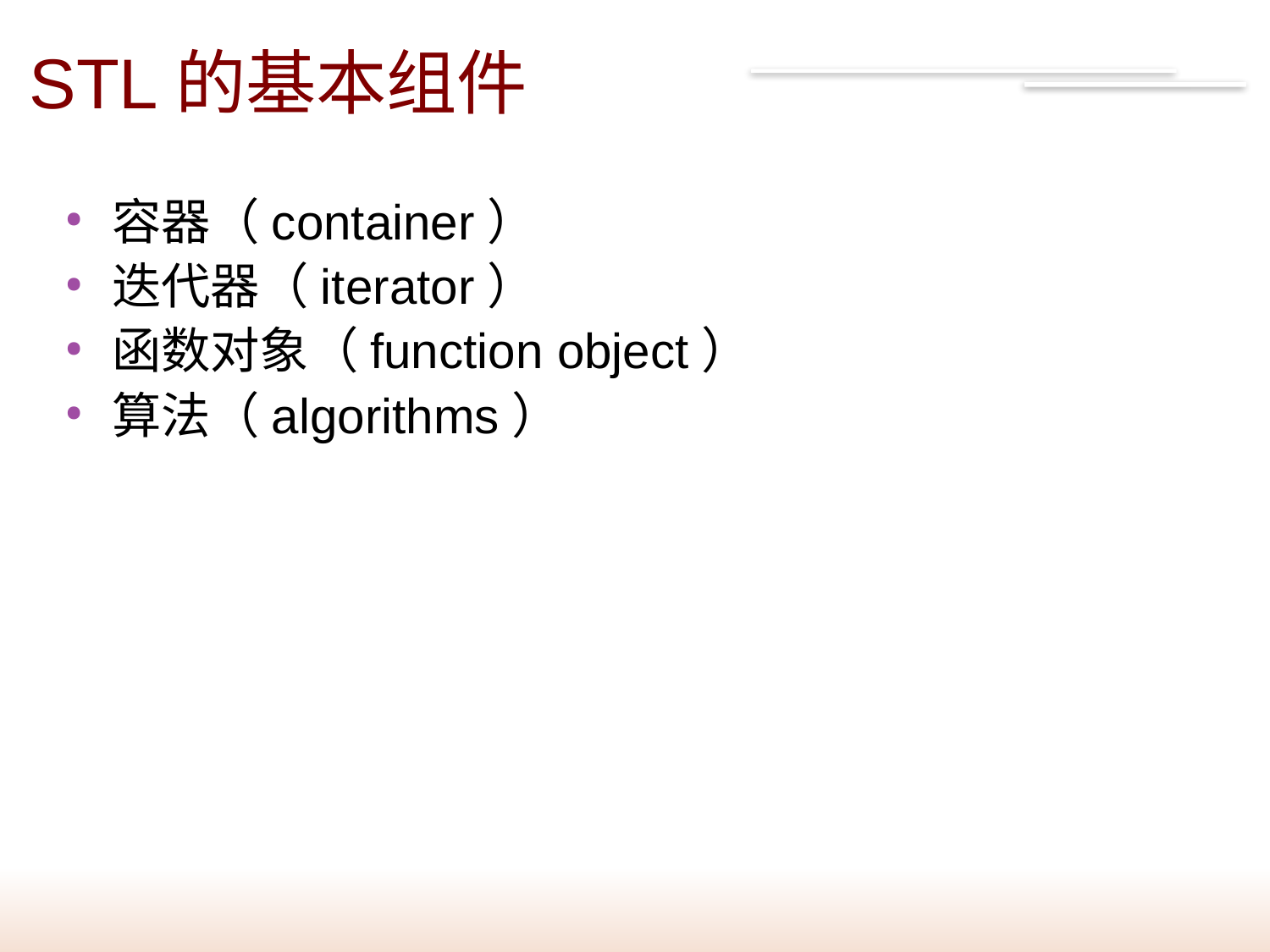

# STL的基本组件
12
容器（container）
迭代器（iterator）
函数对象（function object）
算法（algorithms）